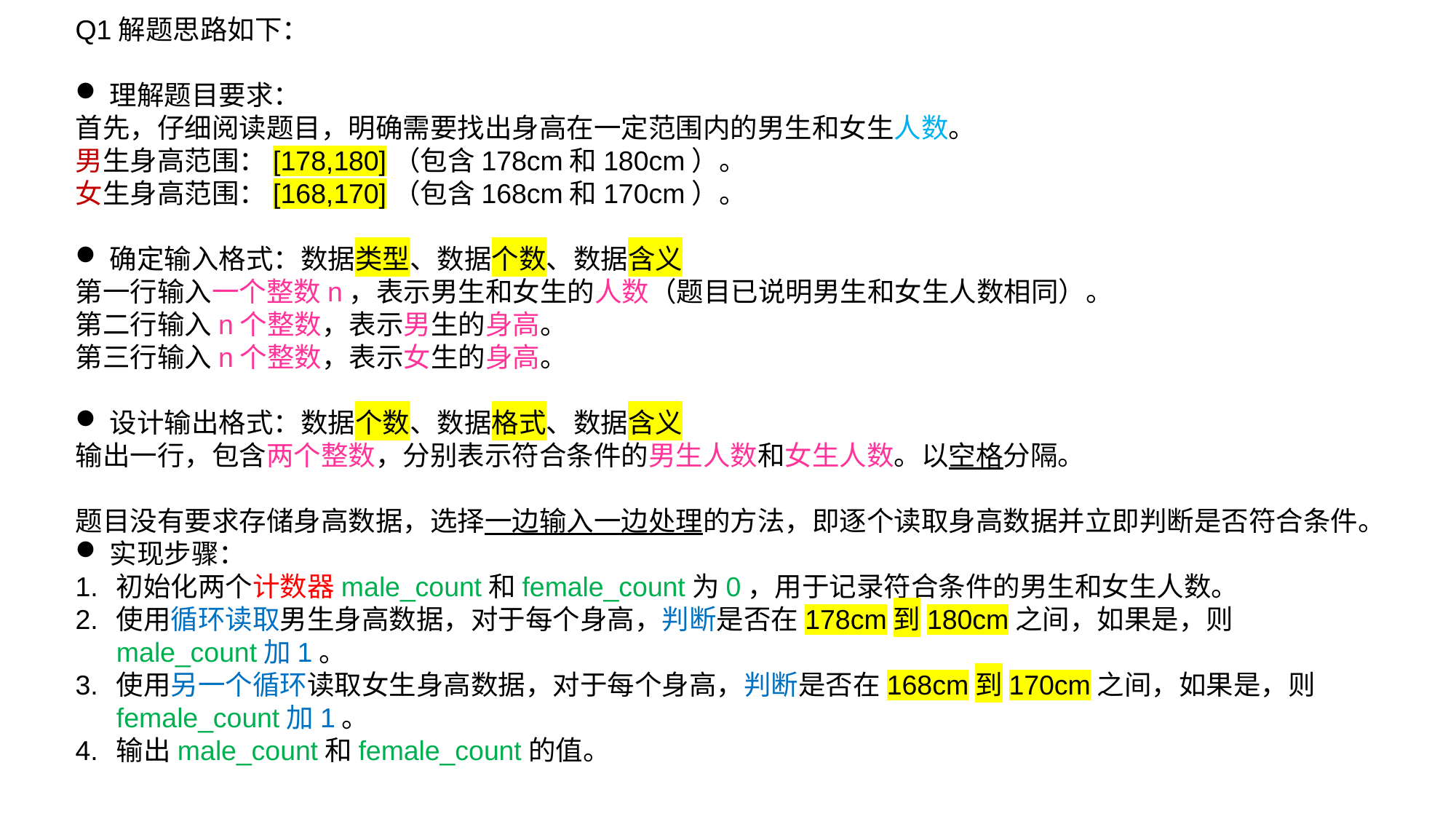

Q1解题思路如下：

理解题目要求：
首先，仔细阅读题目，明确需要找出身高在一定范围内的男生和女生人数。
男生身高范围：[178,180]（包含178cm和180cm）。
女生身高范围：[168,170]（包含168cm和170cm）。

确定输入格式：数据类型、数据个数、数据含义
第一行输入一个整数n，表示男生和女生的人数（题目已说明男生和女生人数相同）。
第二行输入n个整数，表示男生的身高。
第三行输入n个整数，表示女生的身高。

设计输出格式：数据个数、数据格式、数据含义
输出一行，包含两个整数，分别表示符合条件的男生人数和女生人数。以空格分隔。

题目没有要求存储身高数据，选择一边输入一边处理的方法，即逐个读取身高数据并立即判断是否符合条件。
实现步骤：
初始化两个计数器male_count和female_count为0，用于记录符合条件的男生和女生人数。
使用循环读取男生身高数据，对于每个身高，判断是否在178cm到180cm之间，如果是，则male_count加1。
使用另一个循环读取女生身高数据，对于每个身高，判断是否在168cm到170cm之间，如果是，则female_count加1。
输出male_count和female_count的值。